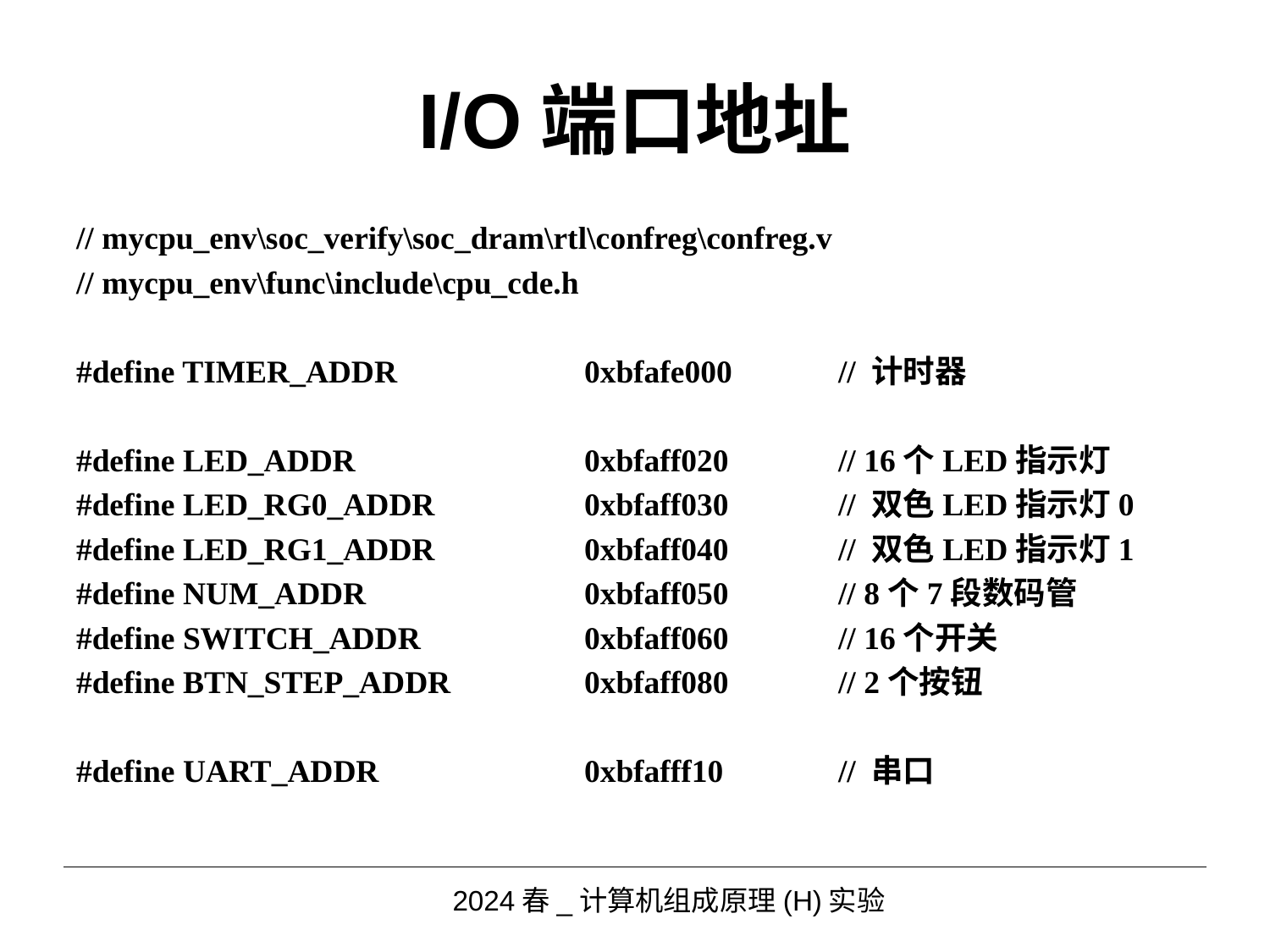

# I/O端口地址
// mycpu_env\soc_verify\soc_dram\rtl\confreg\confreg.v
// mycpu_env\func\include\cpu_cde.h

#define TIMER_ADDR		0xbfafe000	// 计时器

#define LED_ADDR		0xbfaff020	// 16个LED指示灯
#define LED_RG0_ADDR		0xbfaff030	// 双色LED指示灯0
#define LED_RG1_ADDR		0xbfaff040	// 双色LED指示灯1
#define NUM_ADDR		0xbfaff050	// 8个7段数码管
#define SWITCH_ADDR		0xbfaff060	// 16个开关
#define BTN_STEP_ADDR		0xbfaff080	// 2个按钮

#define UART_ADDR		0xbfafff10	// 串口

2024春_计算机组成原理(H)实验
10